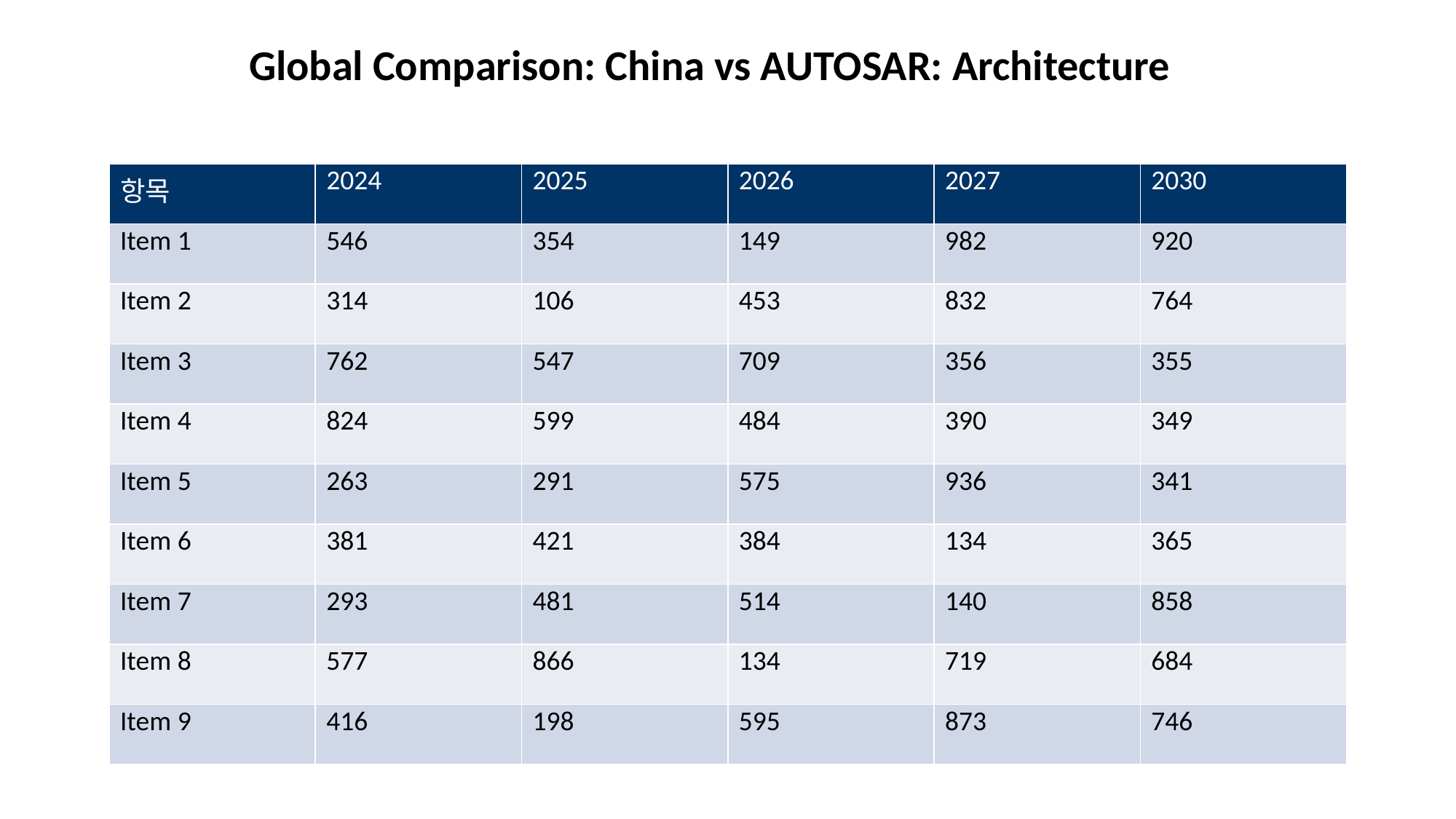

Global Comparison: China vs AUTOSAR: Architecture
#
| 항목 | 2024 | 2025 | 2026 | 2027 | 2030 |
| --- | --- | --- | --- | --- | --- |
| Item 1 | 546 | 354 | 149 | 982 | 920 |
| Item 2 | 314 | 106 | 453 | 832 | 764 |
| Item 3 | 762 | 547 | 709 | 356 | 355 |
| Item 4 | 824 | 599 | 484 | 390 | 349 |
| Item 5 | 263 | 291 | 575 | 936 | 341 |
| Item 6 | 381 | 421 | 384 | 134 | 365 |
| Item 7 | 293 | 481 | 514 | 140 | 858 |
| Item 8 | 577 | 866 | 134 | 719 | 684 |
| Item 9 | 416 | 198 | 595 | 873 | 746 |